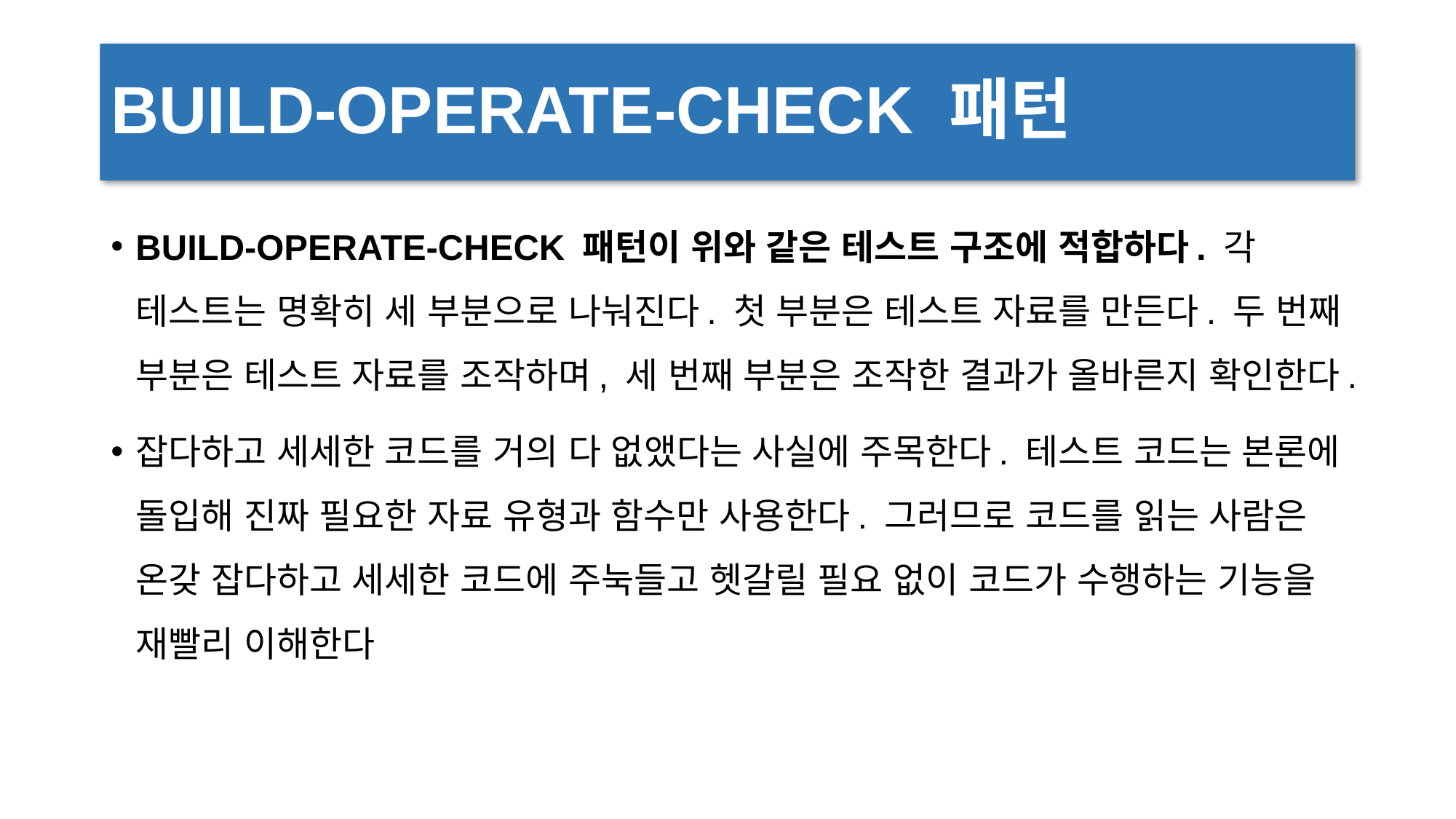

# BUILD-OPERATE-CHECK 패턴
BUILD-OPERATE-CHECK 패턴이 위와 같은 테스트 구조에 적합하다. 각 테스트는 명확히 세 부분으로 나눠진다. 첫 부분은 테스트 자료를 만든다. 두 번째 부분은 테스트 자료를 조작하며, 세 번째 부분은 조작한 결과가 올바른지 확인한다.
잡다하고 세세한 코드를 거의 다 없앴다는 사실에 주목한다. 테스트 코드는 본론에 돌입해 진짜 필요한 자료 유형과 함수만 사용한다. 그러므로 코드를 읽는 사람은 온갖 잡다하고 세세한 코드에 주눅들고 헷갈릴 필요 없이 코드가 수행하는 기능을 재빨리 이해한다